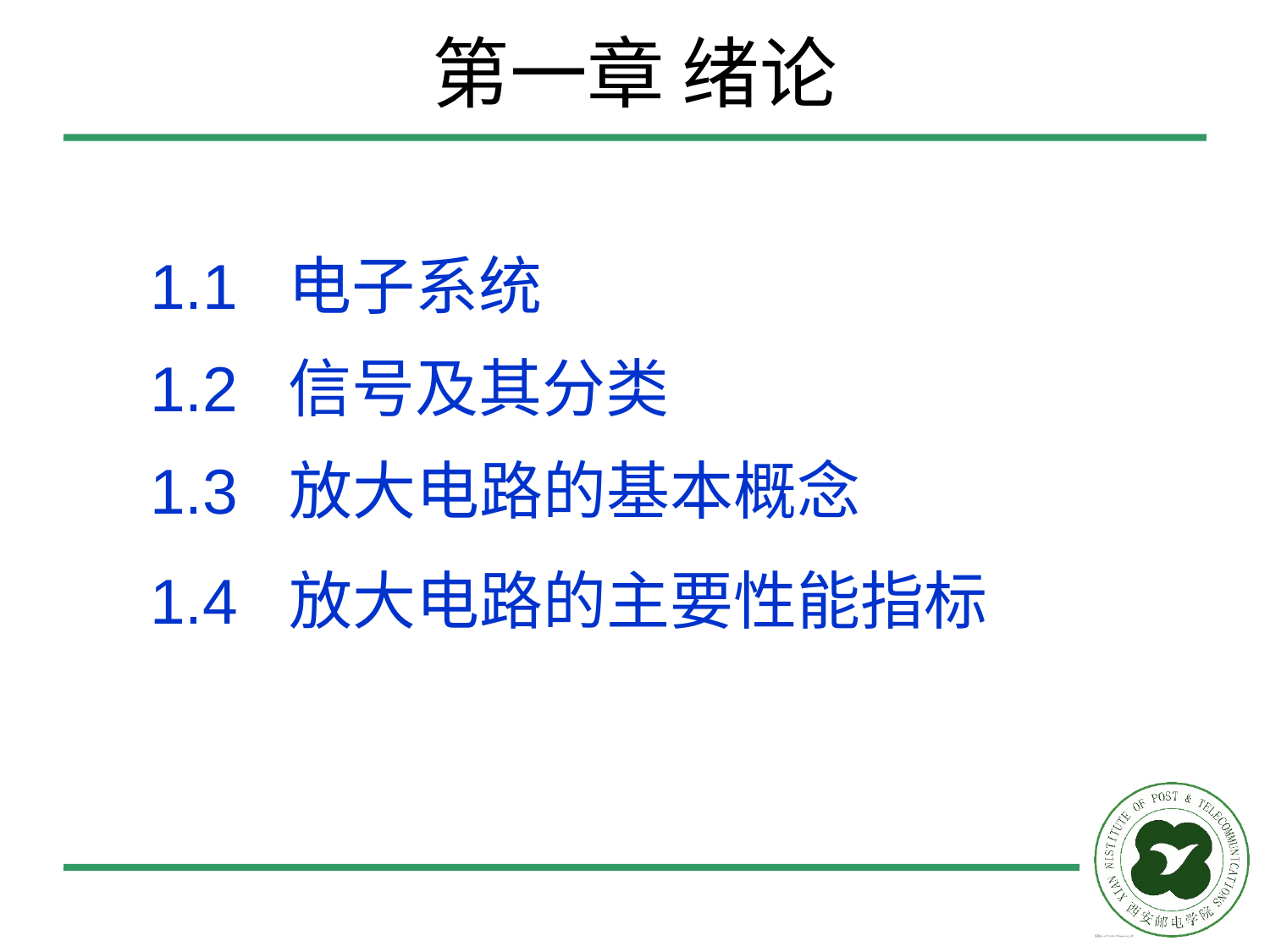

# 第一章 绪论
1.1  电子系统
1.2  信号及其分类
1.3  放大电路的基本概念
1.4  放大电路的主要性能指标